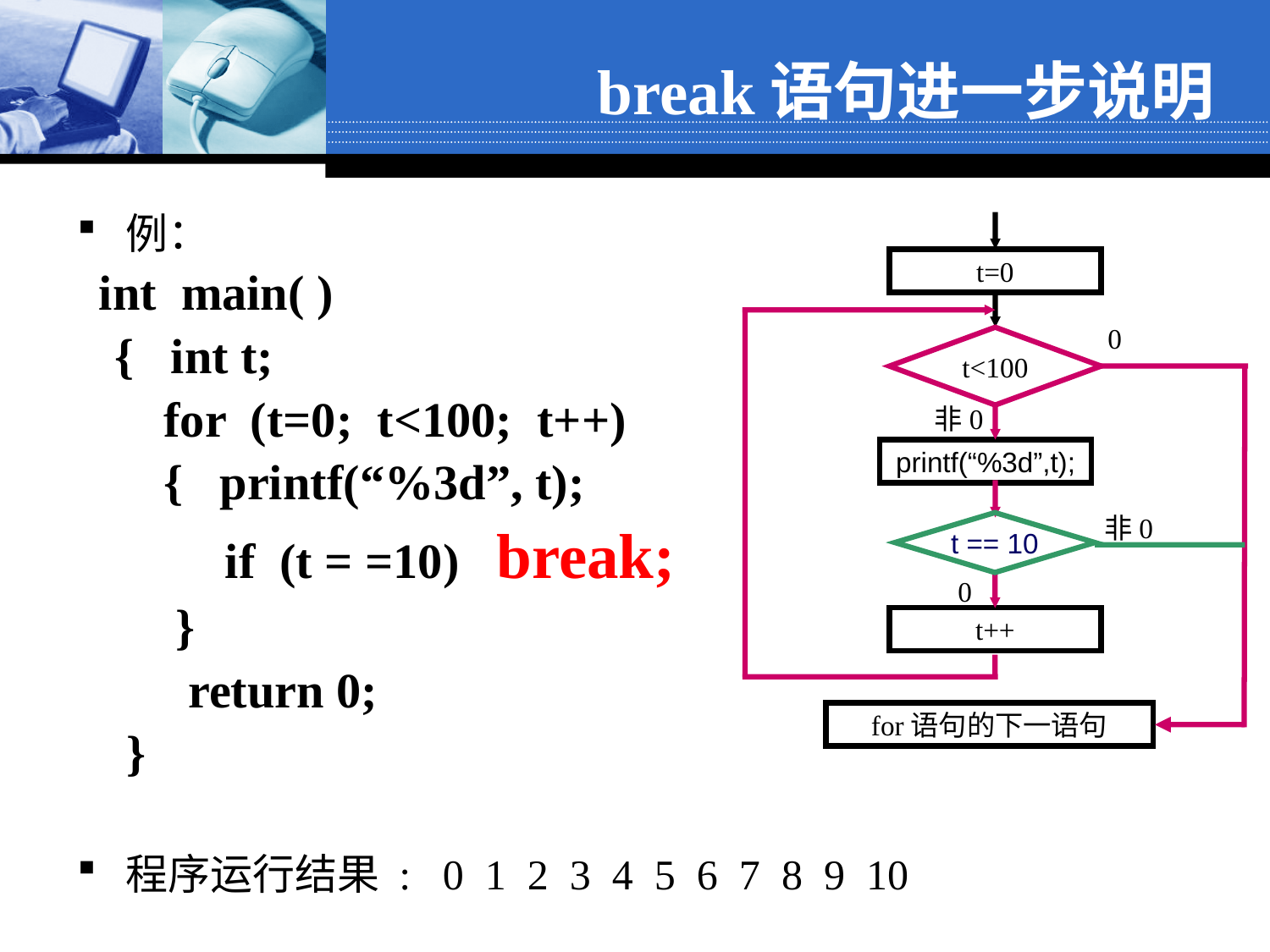

# break语句进一步说明
例：
  int  main( )
   {   int t;
       for  (t=0;  t<100;  t++)
       {   printf(“%3d”, t);
            if  (t = =10)   break;
        }
         return 0;
    }

程序运行结果 :   0  1  2  3  4  5  6  7  8  9  10

t=0

0
t<100

非0

printf(“%3d”,t);

非0
t == 10

0

t++

for语句的下一语句